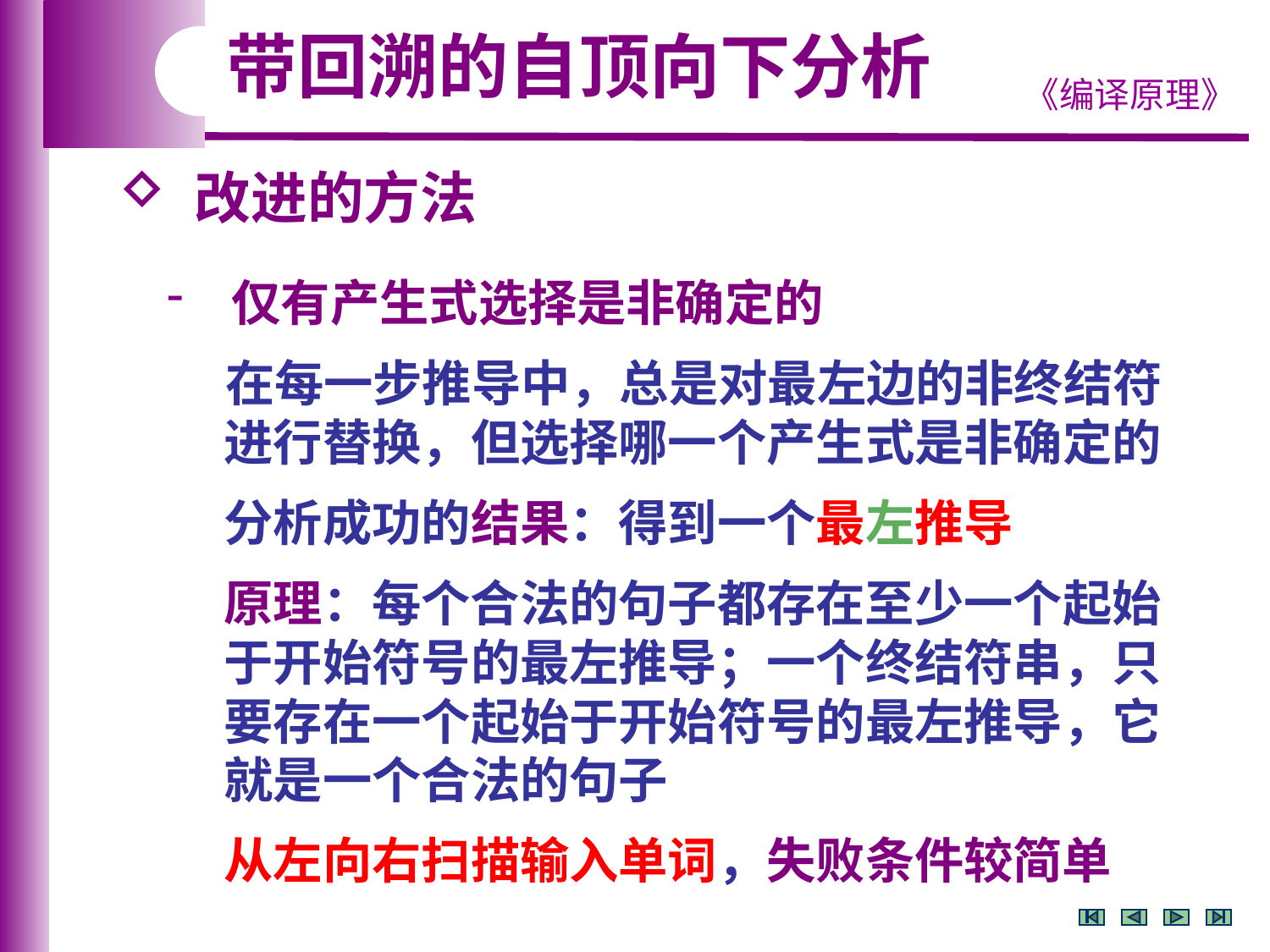

带回溯的自顶向下分析
 改进的方法
  仅有产生式选择是非确定的

     在每一步推导中，总是对最左边的非终结符
    进行替换，但选择哪一个产生式是非确定的

    分析成功的结果：得到一个最左推导

    原理：每个合法的句子都存在至少一个起始
    于开始符号的最左推导；一个终结符串，只
    要存在一个起始于开始符号的最左推导，它
    就是一个合法的句子

    从左向右扫描输入单词，失败条件较简单